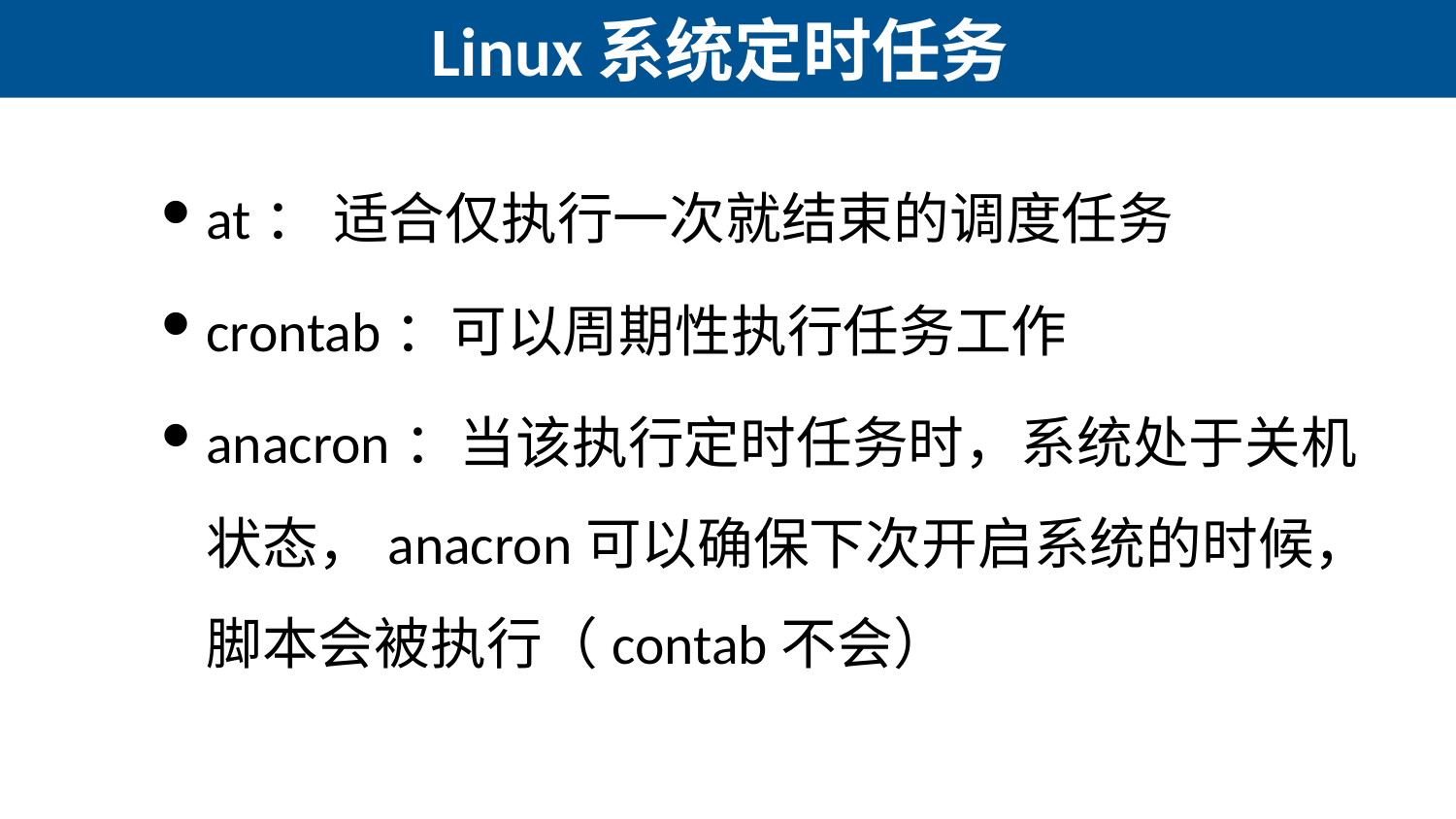

# Linux系统定时任务
at： 适合仅执行一次就结束的调度任务
crontab：可以周期性执行任务工作
anacron：当该执行定时任务时，系统处于关机状态，anacron可以确保下次开启系统的时候，脚本会被执行（contab不会）